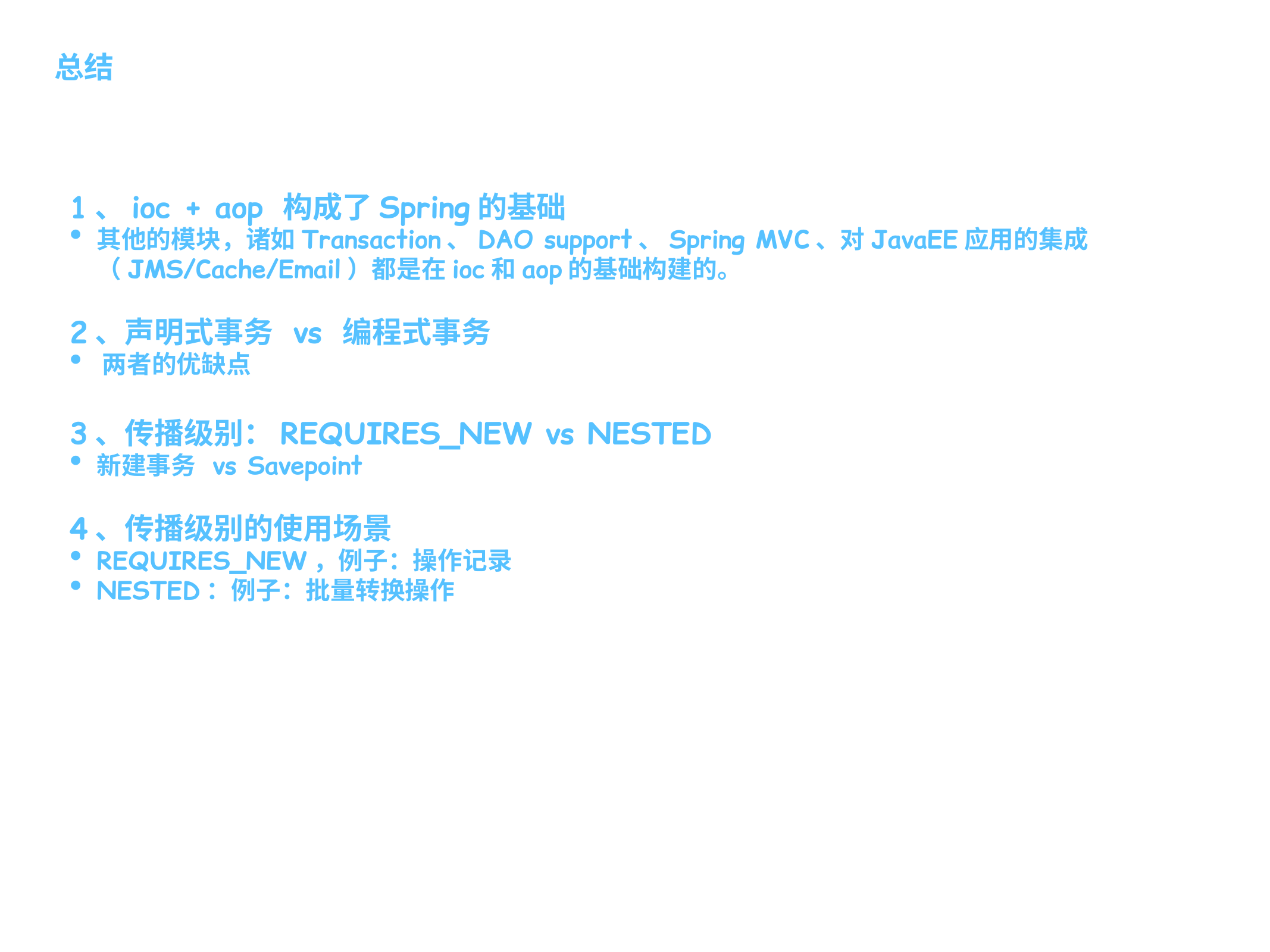

总结
1、ioc + aop 构成了Spring的基础
其他的模块，诸如Transaction、DAO support、Spring MVC、对JavaEE应用的集成（JMS/Cache/Email）都是在ioc和aop的基础构建的。

2、声明式事务 vs 编程式事务
两者的优缺点

3、传播级别：REQUIRES_NEW vs NESTED
新建事务 vs Savepoint

4、传播级别的使用场景
REQUIRES_NEW，例子：操作记录
NESTED：例子：批量转换操作